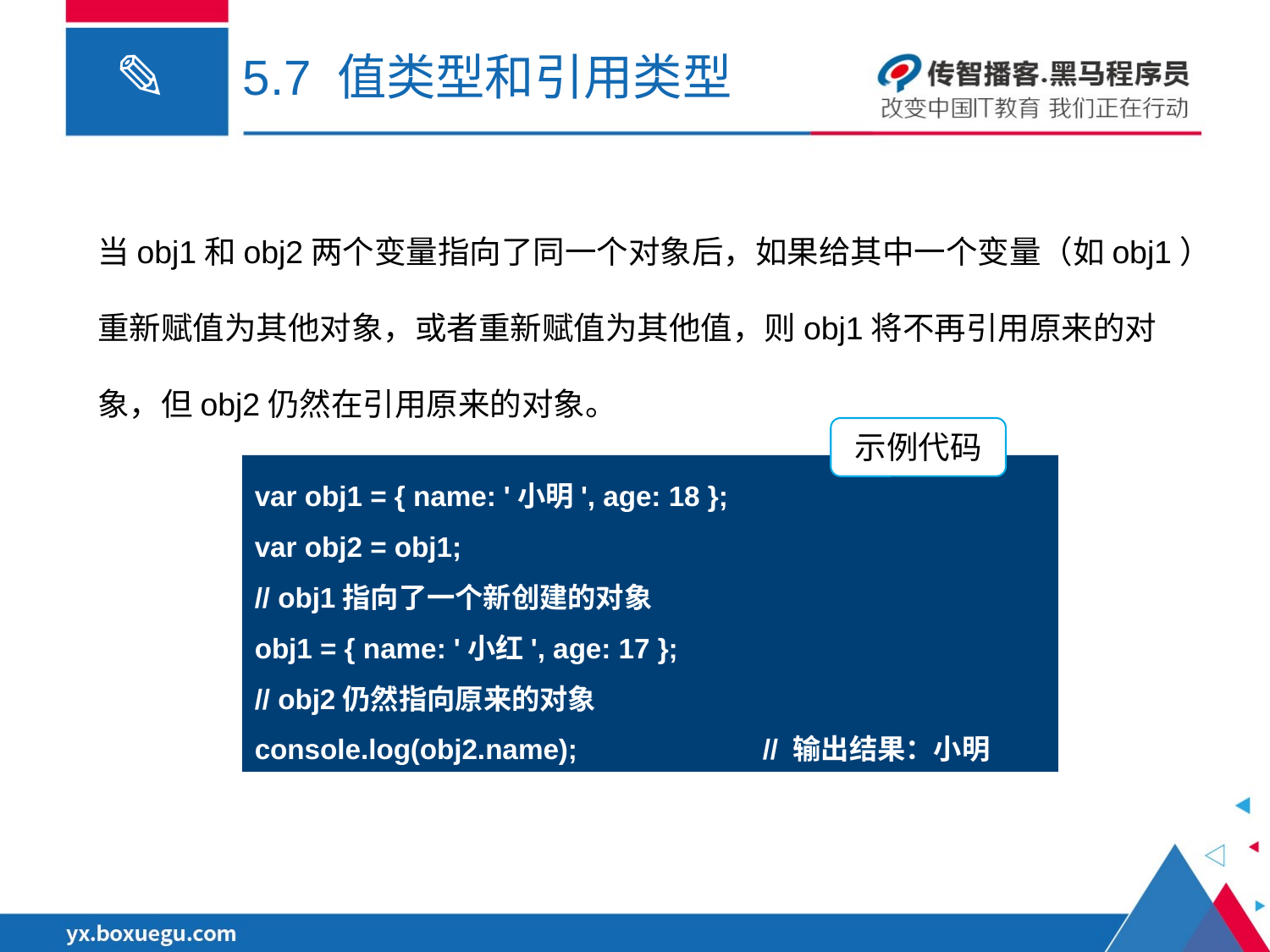

# 5.7 值类型和引用类型
当obj1和obj2两个变量指向了同一个对象后，如果给其中一个变量（如obj1）重新赋值为其他对象，或者重新赋值为其他值，则obj1将不再引用原来的对象，但obj2仍然在引用原来的对象。
示例代码
var obj1 = { name: '小明', age: 18 };
var obj2 = obj1;
// obj1指向了一个新创建的对象
obj1 = { name: '小红', age: 17 };
// obj2仍然指向原来的对象
console.log(obj2.name);		// 输出结果：小明